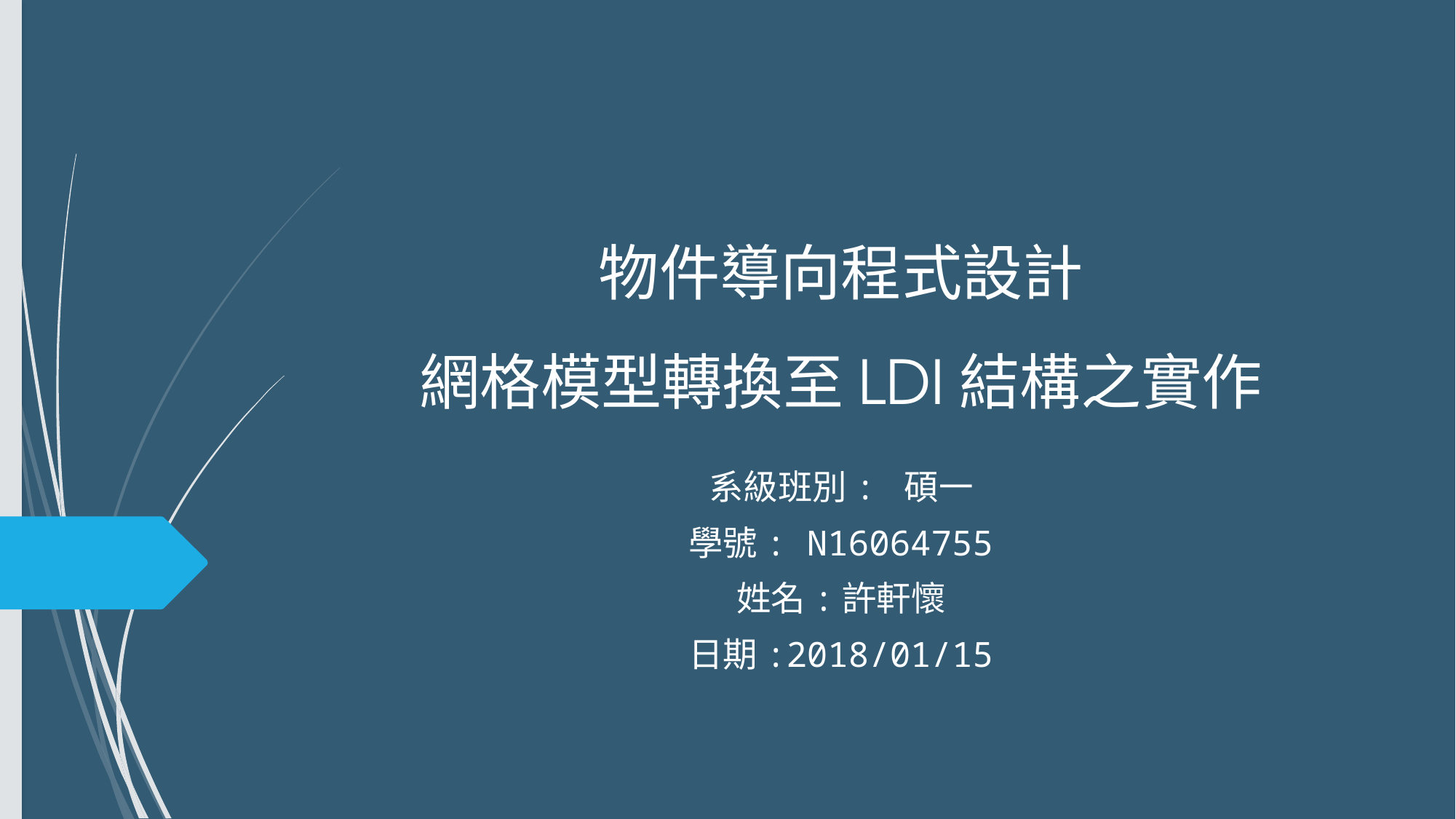

# 物件導向程式設計 網格模型轉換至LDI結構之實作
系級班別: 碩一
學號: N16064755
姓名:許軒懷
日期:2018/01/15